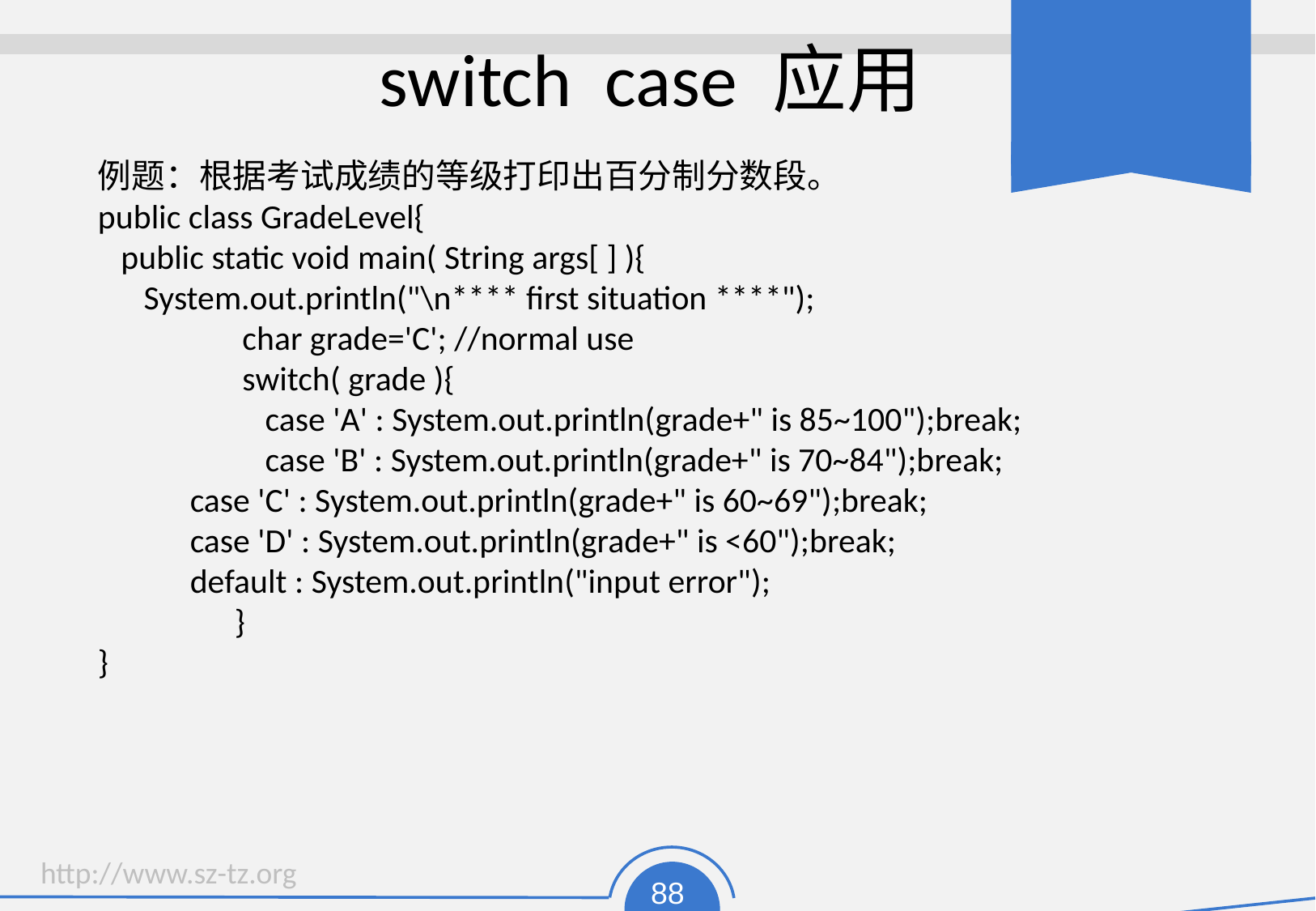

# switch  case 应用
例题：根据考试成绩的等级打印出百分制分数段。
public class GradeLevel{
   public static void main( String args[ ] ){
      System.out.println("\n**** first situation ****");
	   char grade='C'; //normal use
	   switch( grade ){
	      case 'A' : System.out.println(grade+" is 85~100");break;
	      case 'B' : System.out.println(grade+" is 70~84");break;
            case 'C' : System.out.println(grade+" is 60~69");break;
            case 'D' : System.out.println(grade+" is <60");break;
            default : System.out.println("input error");
	  }
}